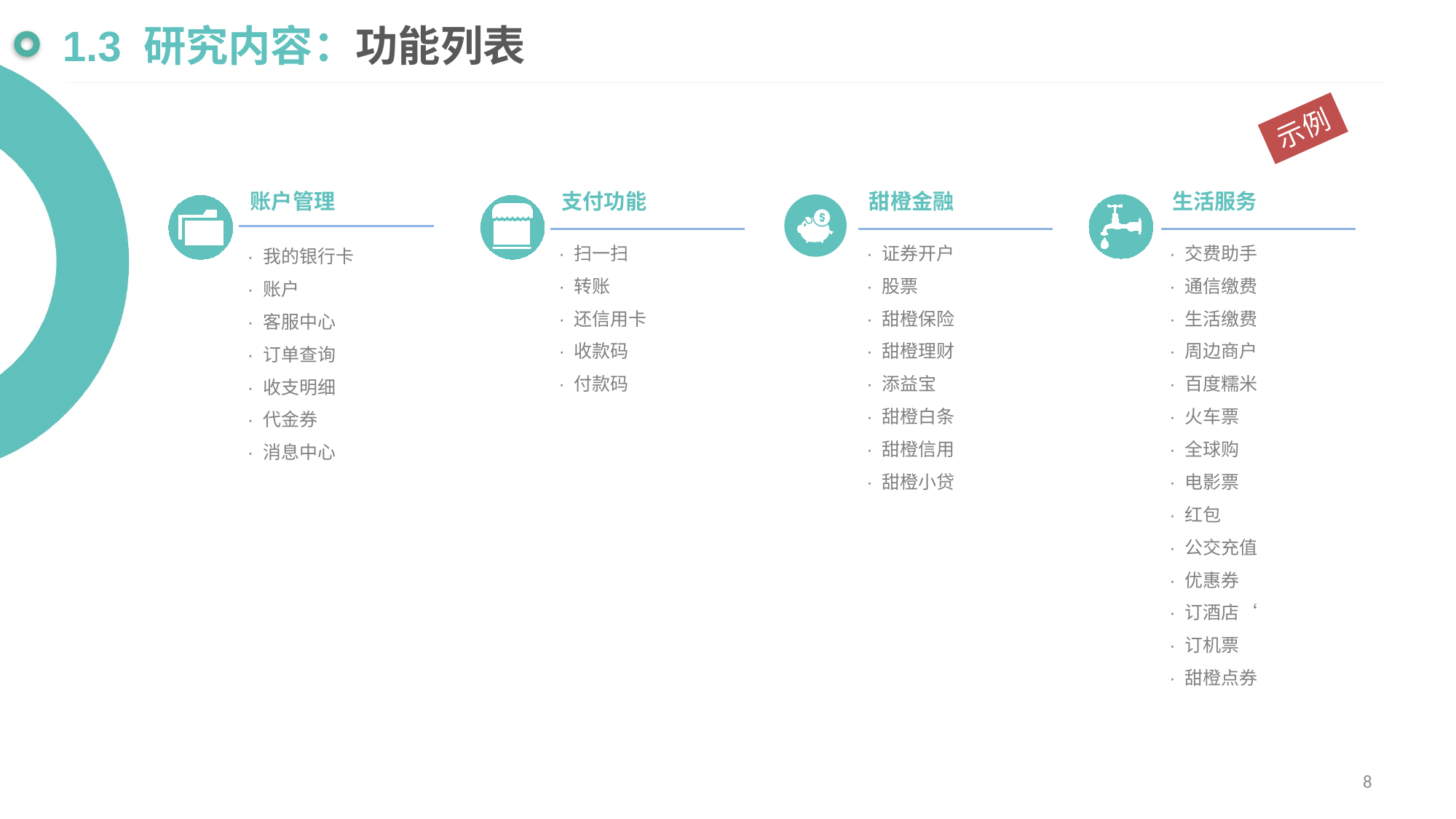

1.3 研究内容：功能列表
示例
生活服务
账户管理
支付功能
甜橙金融

· 扫一扫
· 转账
· 还信用卡
· 收款码
· 付款码
· 交费助手
· 通信缴费
· 生活缴费
· 周边商户
· 百度糯米
· 火车票
· 全球购
· 电影票
· 红包
· 公交充值
· 优惠券
· 订酒店‘
· 订机票
· 甜橙点券
· 证券开户
· 股票
· 甜橙保险
· 甜橙理财
· 添益宝
· 甜橙白条
· 甜橙信用
· 甜橙小贷
· 我的银行卡
· 账户
· 客服中心
· 订单查询
· 收支明细
· 代金券
· 消息中心
8